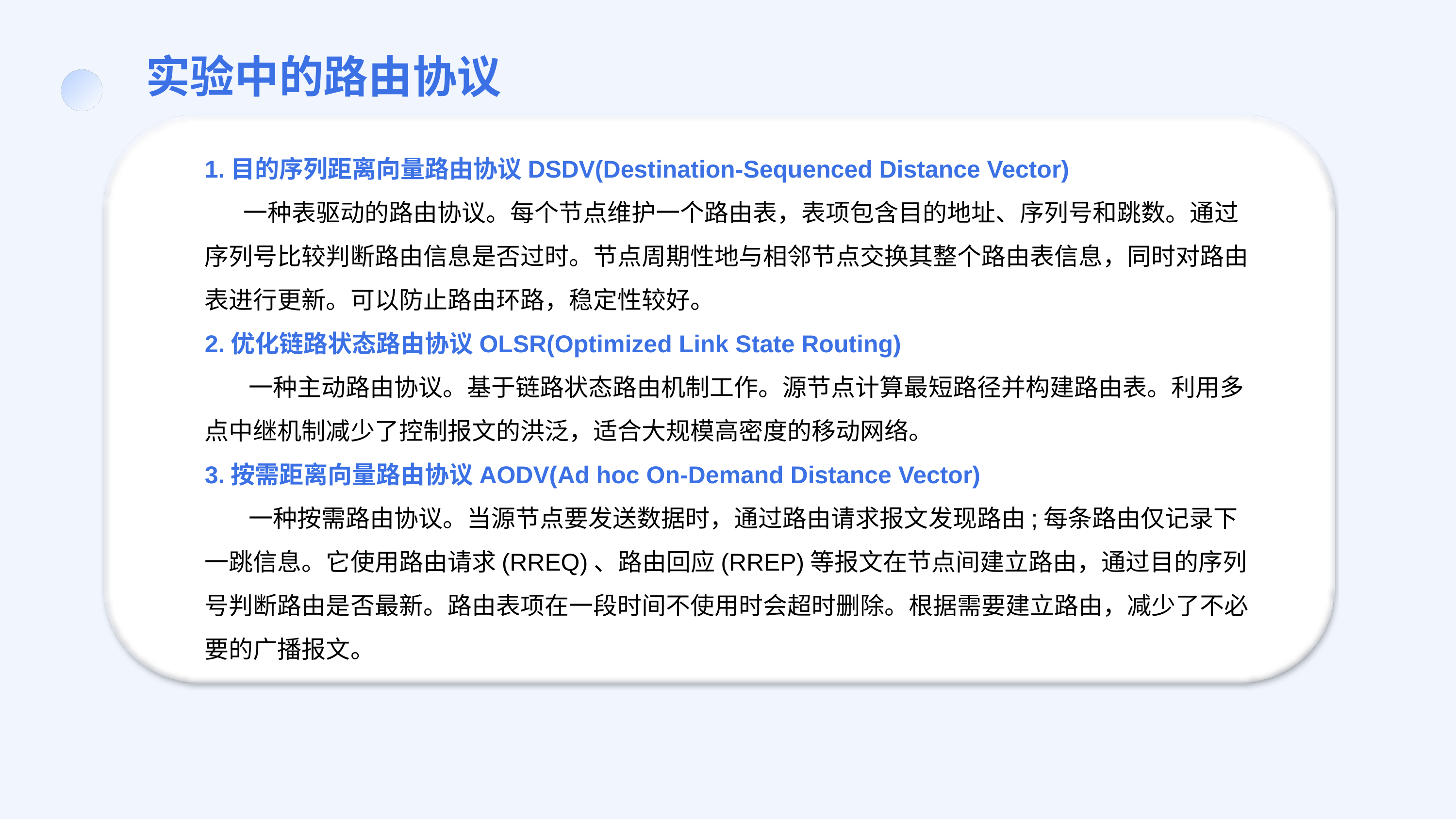

实验中的路由协议

1.目的序列距离向量路由协议DSDV(Destination-Sequenced Distance Vector)
      一种表驱动的路由协议。每个节点维护一个路由表，表项包含目的地址、序列号和跳数。通过序列号比较判断路由信息是否过时。节点周期性地与相邻节点交换其整个路由表信息，同时对路由表进行更新。可以防止路由环路，稳定性较好。
2.优化链路状态路由协议OLSR(Optimized Link State Routing)
       一种主动路由协议。基于链路状态路由机制工作。源节点计算最短路径并构建路由表。利用多点中继机制减少了控制报文的洪泛，适合大规模高密度的移动网络。
3.按需距离向量路由协议AODV(Ad hoc On-Demand Distance Vector)
       一种按需路由协议。当源节点要发送数据时，通过路由请求报文发现路由;每条路由仅记录下一跳信息。它使用路由请求(RREQ)、路由回应(RREP)等报文在节点间建立路由，通过目的序列号判断路由是否最新。路由表项在一段时间不使用时会超时删除。根据需要建立路由，减少了不必要的广播报文。